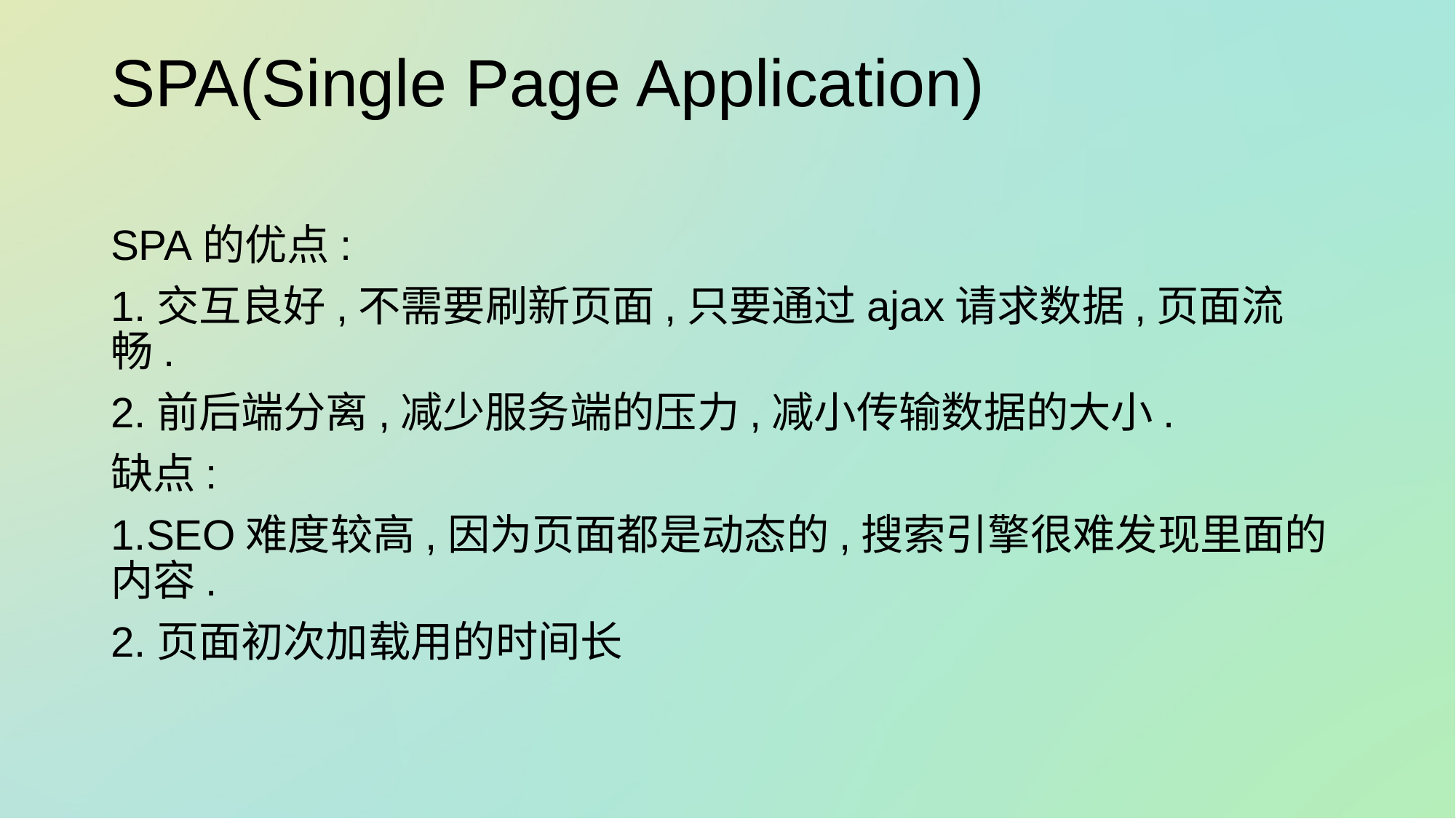

# SPA(Single Page Application)
SPA的优点:
1.交互良好,不需要刷新页面,只要通过ajax请求数据,页面流畅.
2.前后端分离,减少服务端的压力,减小传输数据的大小.
缺点:
1.SEO难度较高,因为页面都是动态的,搜索引擎很难发现里面的内容.
2.页面初次加载用的时间长